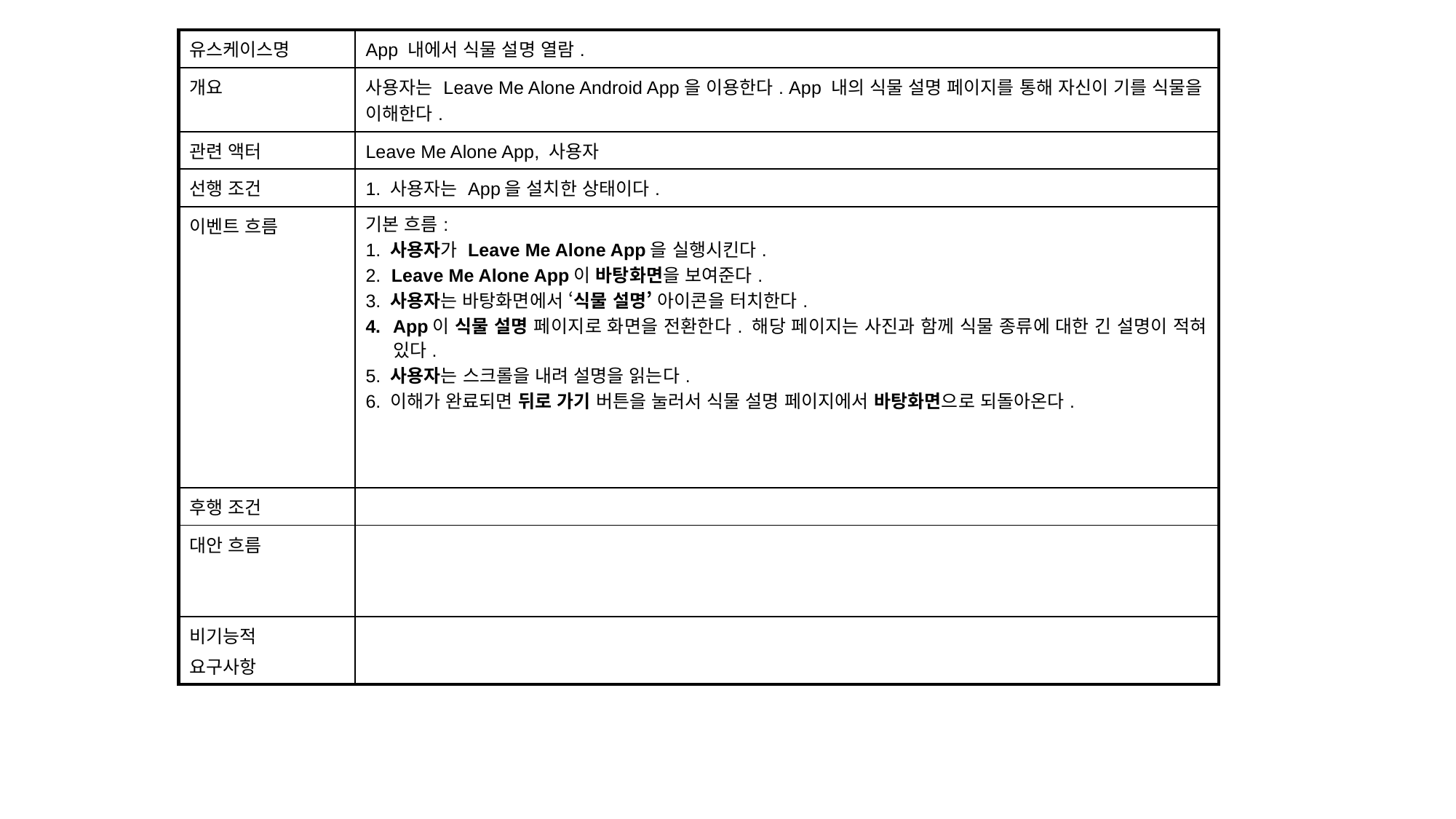

| 유스케이스명 | App 내에서 식물 설명 열람. |
| --- | --- |
| 개요 | 사용자는 Leave Me Alone Android App을 이용한다. App 내의 식물 설명 페이지를 통해 자신이 기를 식물을 이해한다. |
| 관련 액터 | Leave Me Alone App, 사용자 |
| 선행 조건 | 1. 사용자는 App을 설치한 상태이다. |
| 이벤트 흐름 | 기본 흐름: 1. 사용자가 Leave Me Alone App을 실행시킨다. 2. Leave Me Alone App이 바탕화면을 보여준다. 3. 사용자는 바탕화면에서 ‘식물 설명’ 아이콘을 터치한다. App이 식물 설명 페이지로 화면을 전환한다. 해당 페이지는 사진과 함께 식물 종류에 대한 긴 설명이 적혀 있다. 5. 사용자는 스크롤을 내려 설명을 읽는다. 6. 이해가 완료되면 뒤로 가기 버튼을 눌러서 식물 설명 페이지에서 바탕화면으로 되돌아온다. |
| 후행 조건 |  |
| 대안 흐름 |  |
| 비기능적 요구사항 |  |